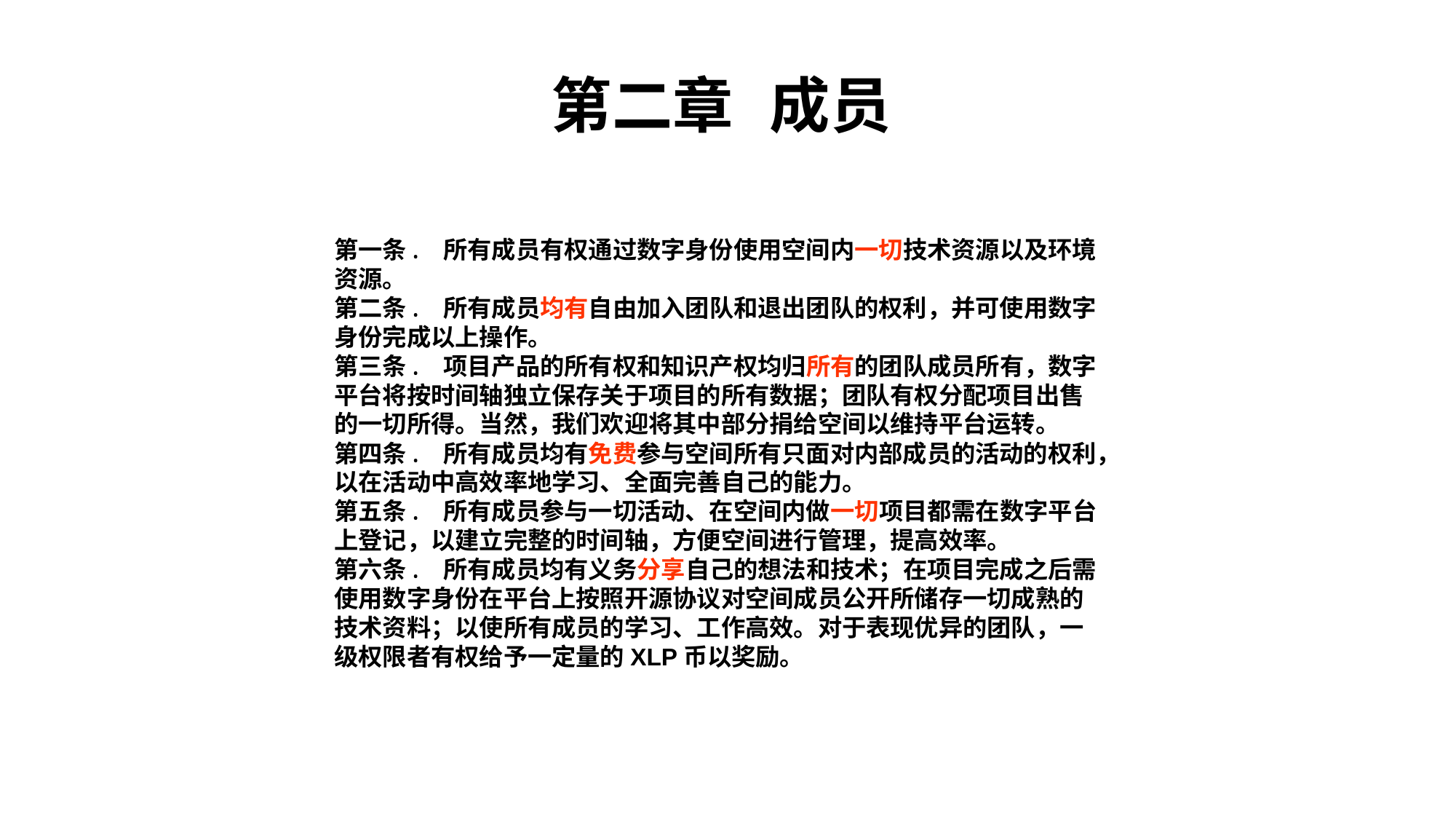

第二章	成员

第一条.	所有成员有权通过数字身份使用空间内一切技术资源以及环境资源。
第二条.	所有成员均有自由加入团队和退出团队的权利，并可使用数字身份完成以上操作。
第三条.	项目产品的所有权和知识产权均归所有的团队成员所有，数字平台将按时间轴独立保存关于项目的所有数据；团队有权分配项目出售的一切所得。当然，我们欢迎将其中部分捐给空间以维持平台运转。
第四条.	所有成员均有免费参与空间所有只面对内部成员的活动的权利，以在活动中高效率地学习、全面完善自己的能力。
第五条.	所有成员参与一切活动、在空间内做一切项目都需在数字平台上登记，以建立完整的时间轴，方便空间进行管理，提高效率。
第六条.	所有成员均有义务分享自己的想法和技术；在项目完成之后需使用数字身份在平台上按照开源协议对空间成员公开所储存一切成熟的技术资料；以使所有成员的学习、工作高效。对于表现优异的团队，一级权限者有权给予一定量的XLP币以奖励。